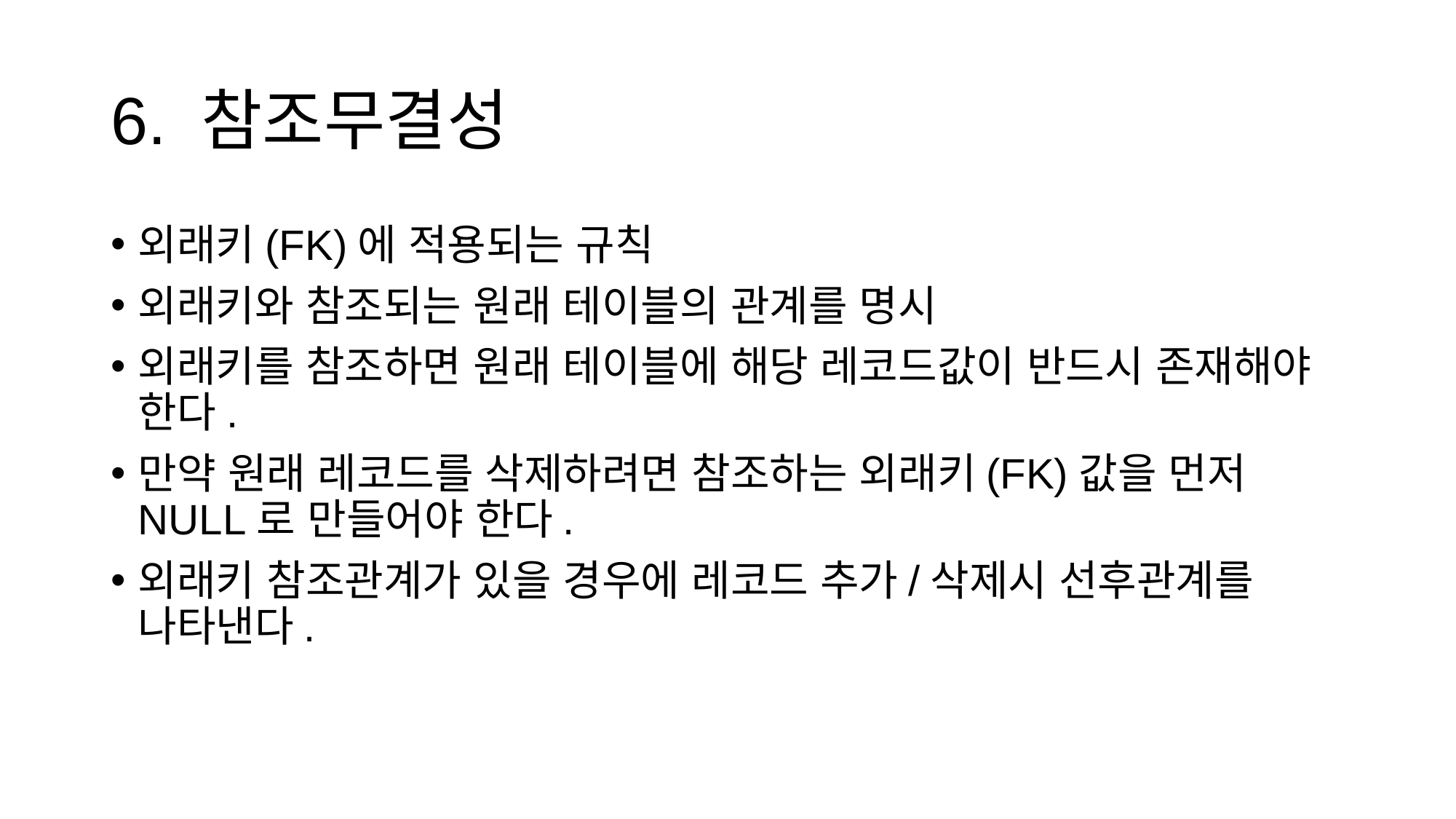

# 6. 참조무결성
외래키(FK)에 적용되는 규칙
외래키와 참조되는 원래 테이블의 관계를 명시
외래키를 참조하면 원래 테이블에 해당 레코드값이 반드시 존재해야 한다.
만약 원래 레코드를 삭제하려면 참조하는 외래키(FK)값을 먼저 NULL로 만들어야 한다.
외래키 참조관계가 있을 경우에 레코드 추가/삭제시 선후관계를 나타낸다.